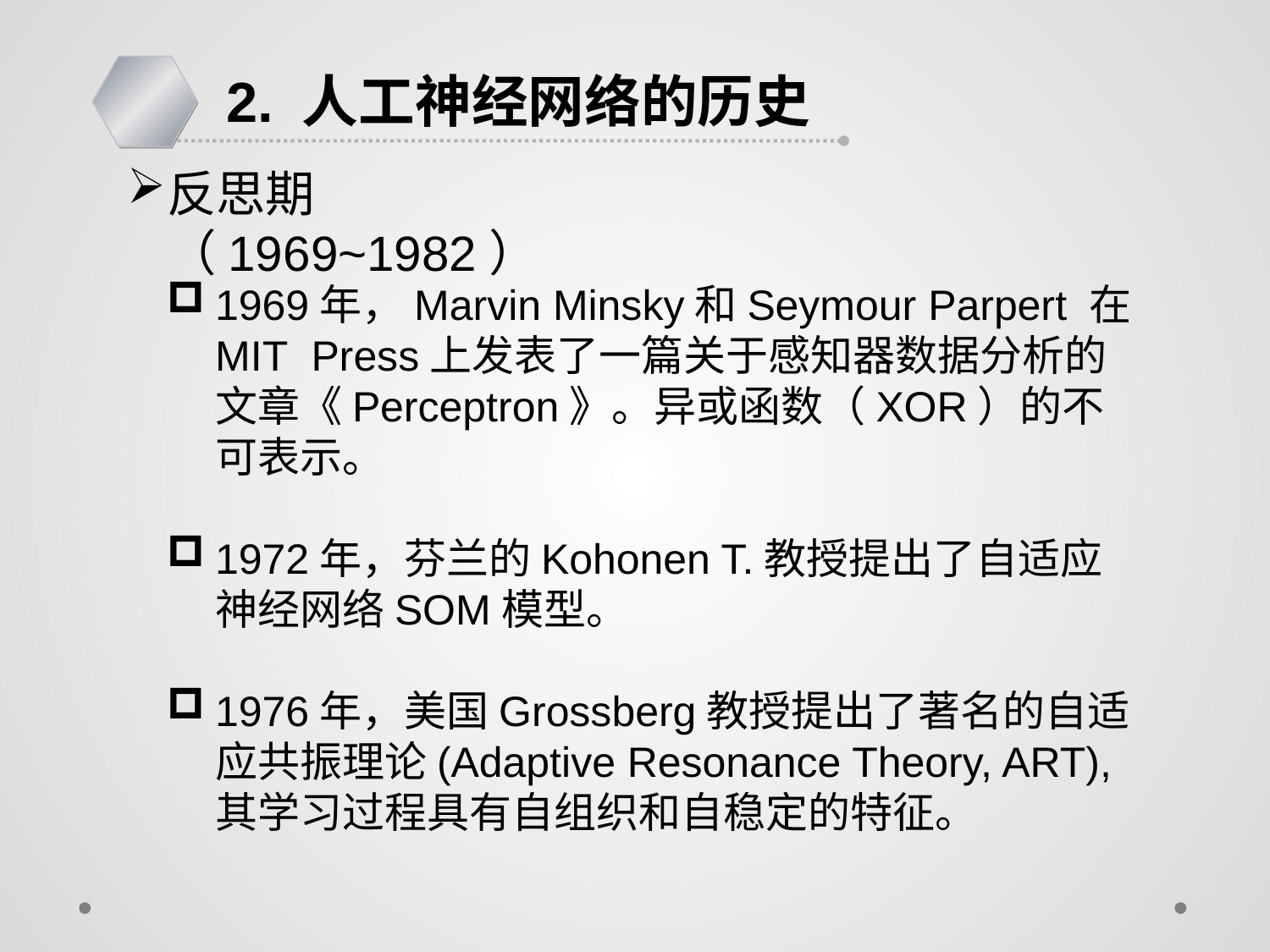

2. 人工神经网络的历史

反思期（1969~1982）

1969年，Marvin Minsky和Seymour Parpert 在MIT  Press上发表了一篇关于感知器数据分析的文章《Perceptron》。异或函数（XOR）的不可表示。

1972年，芬兰的Kohonen T.教授提出了自适应神经网络SOM模型。

1976年，美国Grossberg教授提出了著名的自适应共振理论(Adaptive Resonance Theory, ART),其学习过程具有自组织和自稳定的特征。